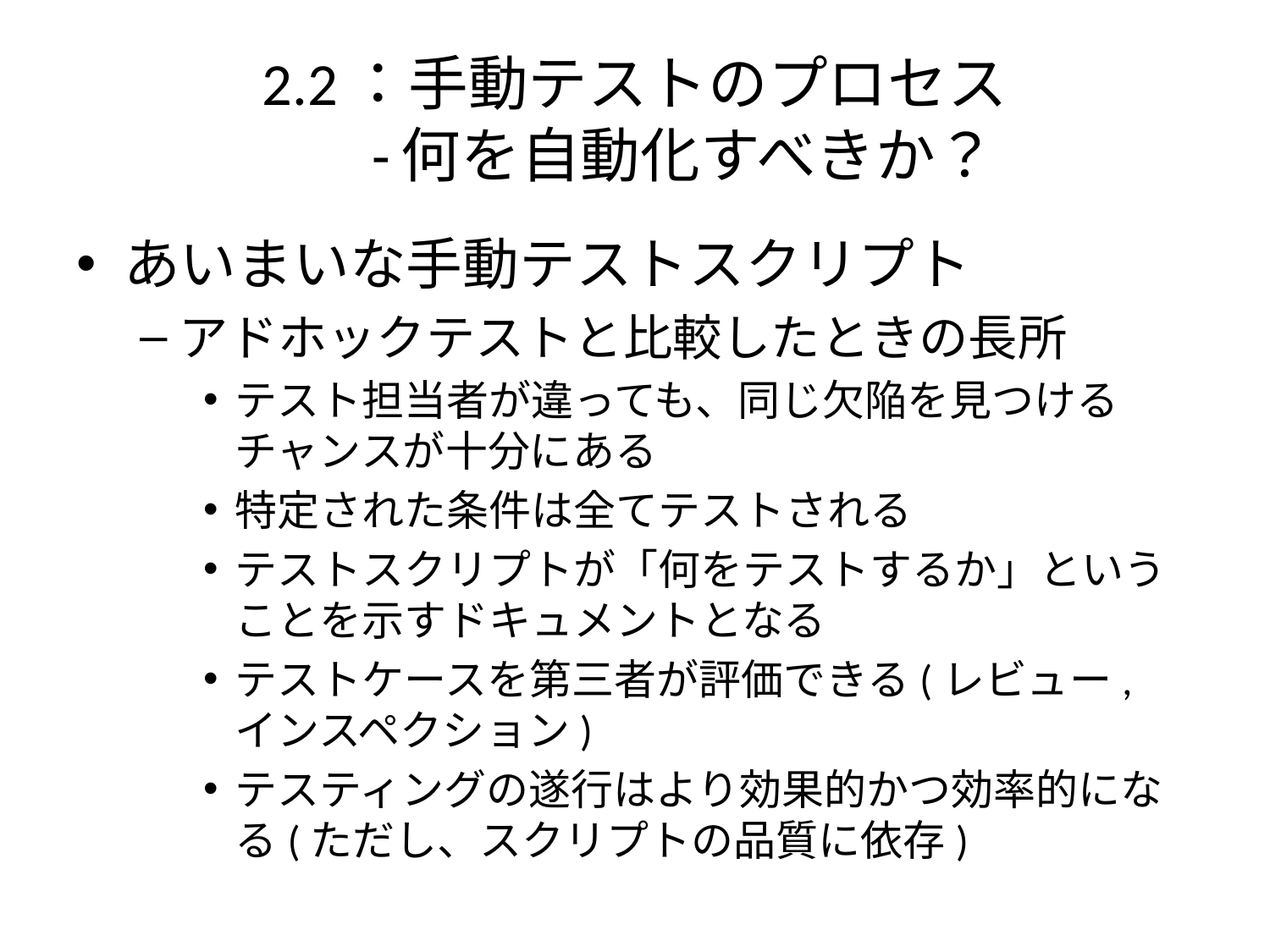

# 2.2：手動テストのプロセス -何を自動化すべきか？
あいまいな手動テストスクリプト
アドホックテストと比較したときの長所
テスト担当者が違っても、同じ欠陥を見つけるチャンスが十分にある
特定された条件は全てテストされる
テストスクリプトが「何をテストするか」ということを示すドキュメントとなる
テストケースを第三者が評価できる(レビュー, インスペクション)
テスティングの遂行はより効果的かつ効率的になる(ただし、スクリプトの品質に依存)